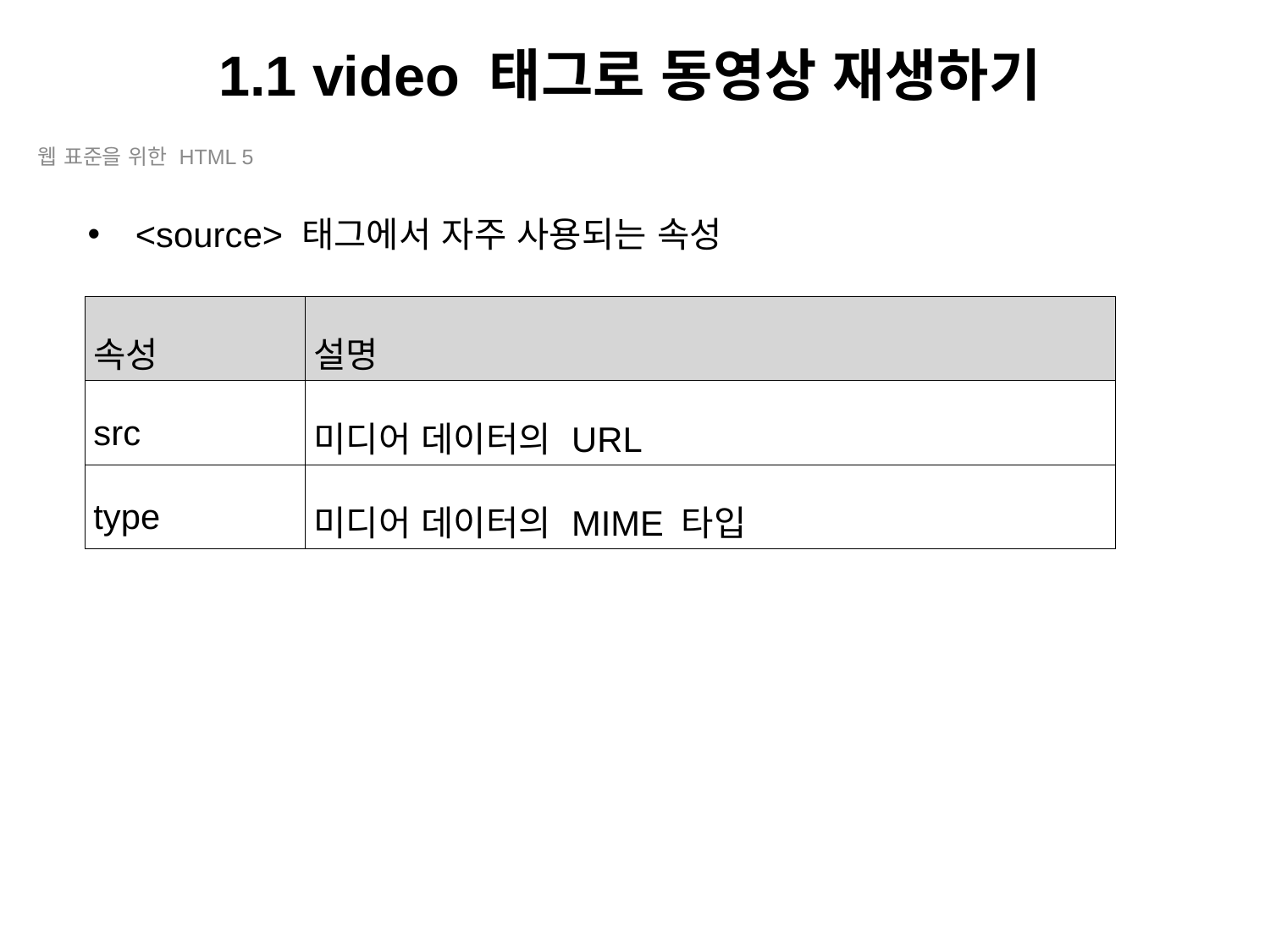

# 1.1 video 태그로 동영상 재생하기
웹 표준을 위한 HTML 5
<source> 태그에서 자주 사용되는 속성

| 속성 | 설명 |
| --- | --- |
| src | 미디어 데이터의 URL |
| type | 미디어 데이터의 MIME 타입 |